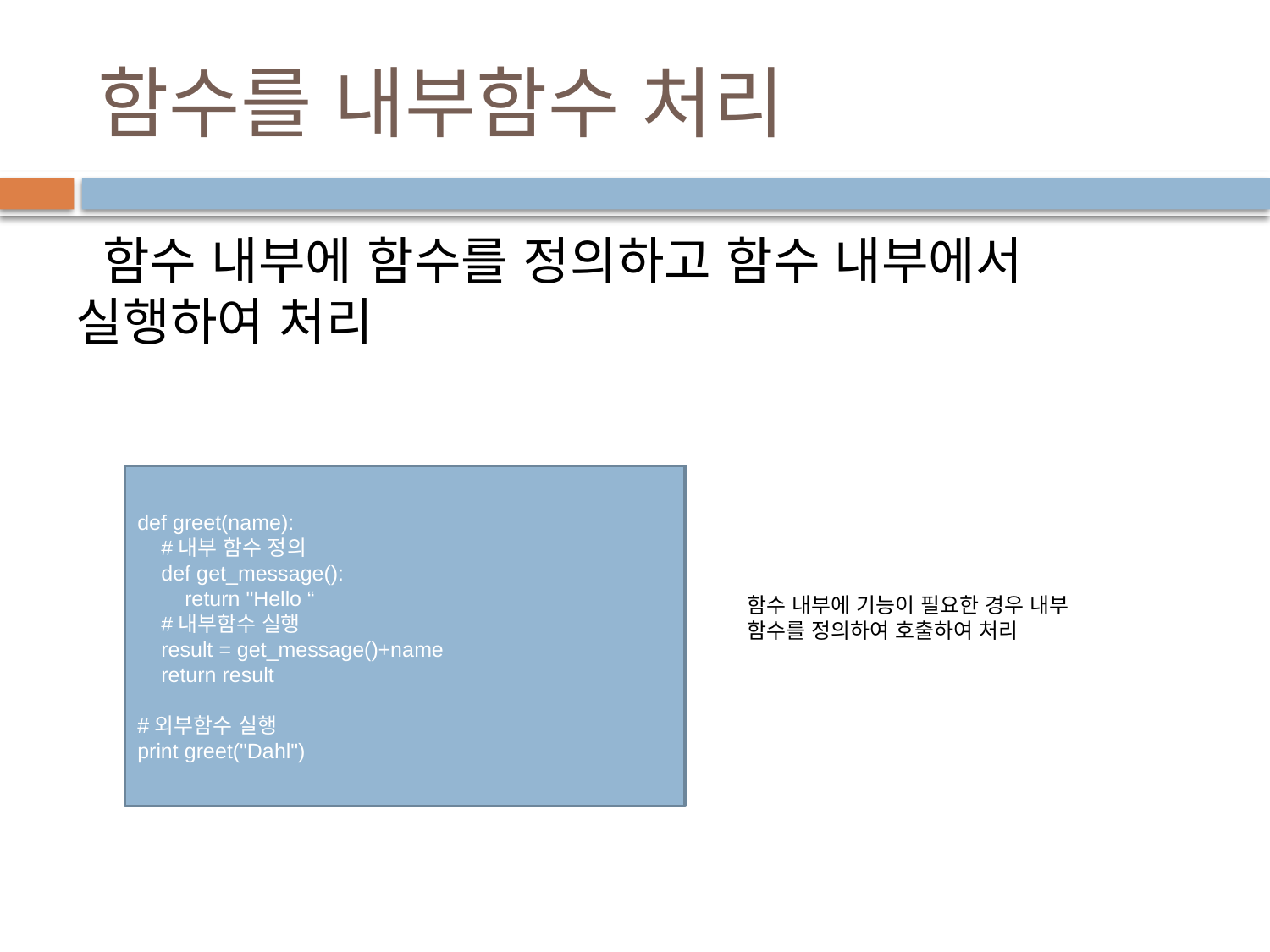

# 함수를 내부함수 처리
 함수 내부에 함수를 정의하고 함수 내부에서 실행하여 처리
def greet(name):
    #내부 함수 정의
    def get_message():
        return "Hello “
    #내부함수 실행
    result = get_message()+name
    return result
#외부함수 실행
print greet("Dahl")
함수 내부에 기능이 필요한 경우 내부 함수를 정의하여 호출하여 처리